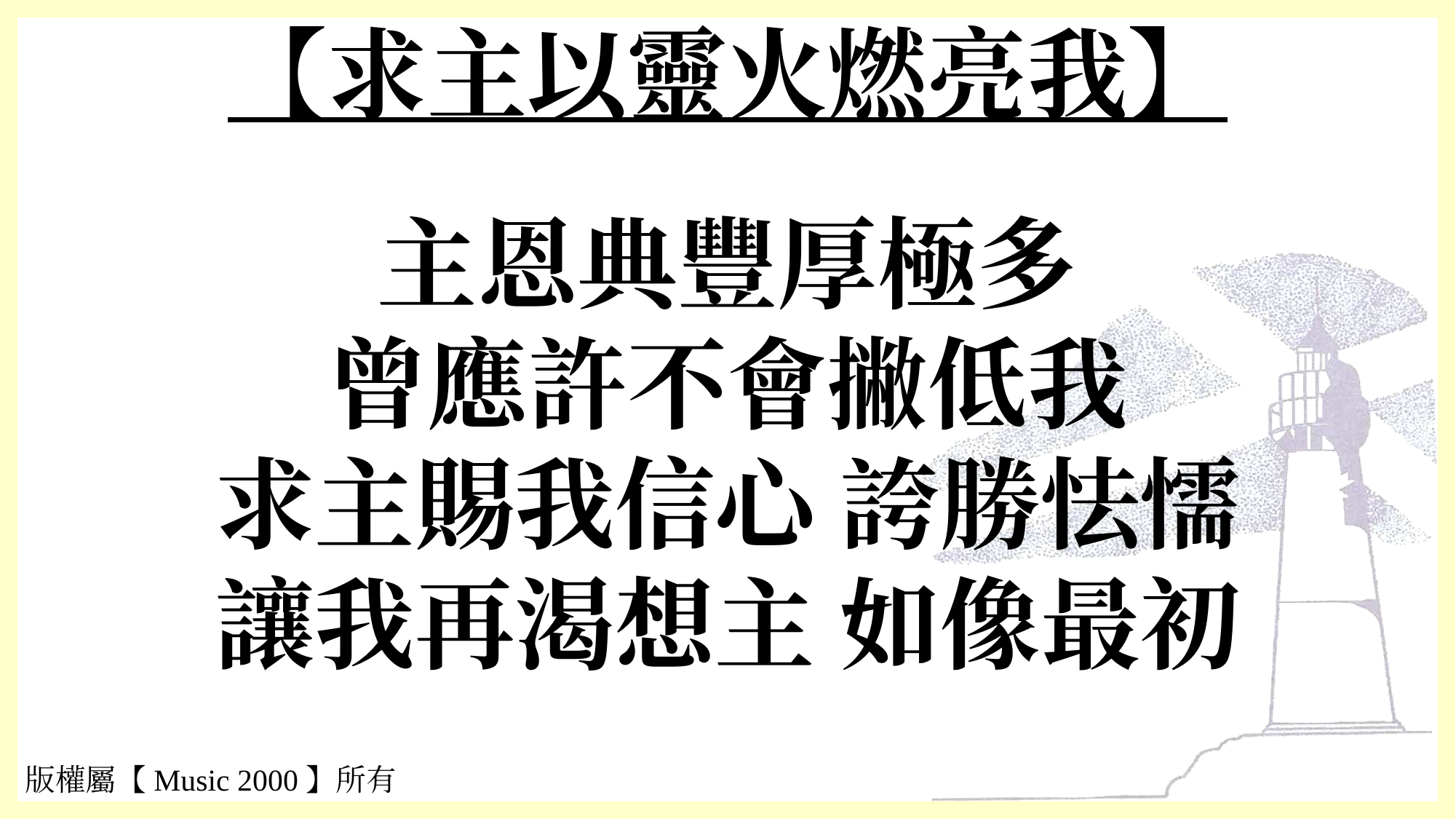

# 【求主以靈火燃亮我】
主恩典豐厚極多
曾應許不會撇低我
求主賜我信心 誇勝怯懦
讓我再渴想主 如像最初
版權屬【Music 2000】所有